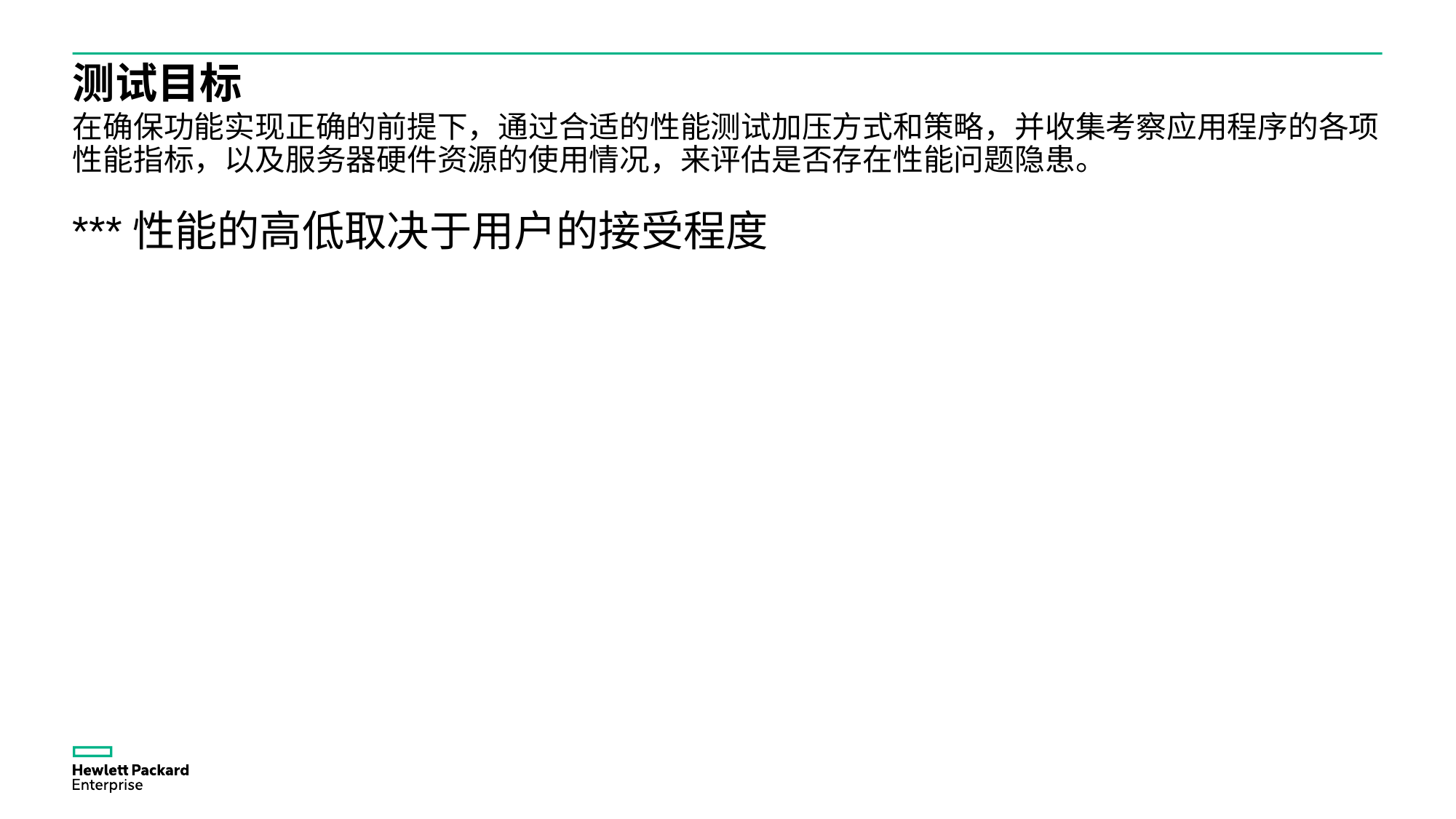

# 测试目标
在确保功能实现正确的前提下，通过合适的性能测试加压方式和策略，并收集考察应用程序的各项性能指标，以及服务器硬件资源的使用情况，来评估是否存在性能问题隐患。

***性能的高低取决于用户的接受程度